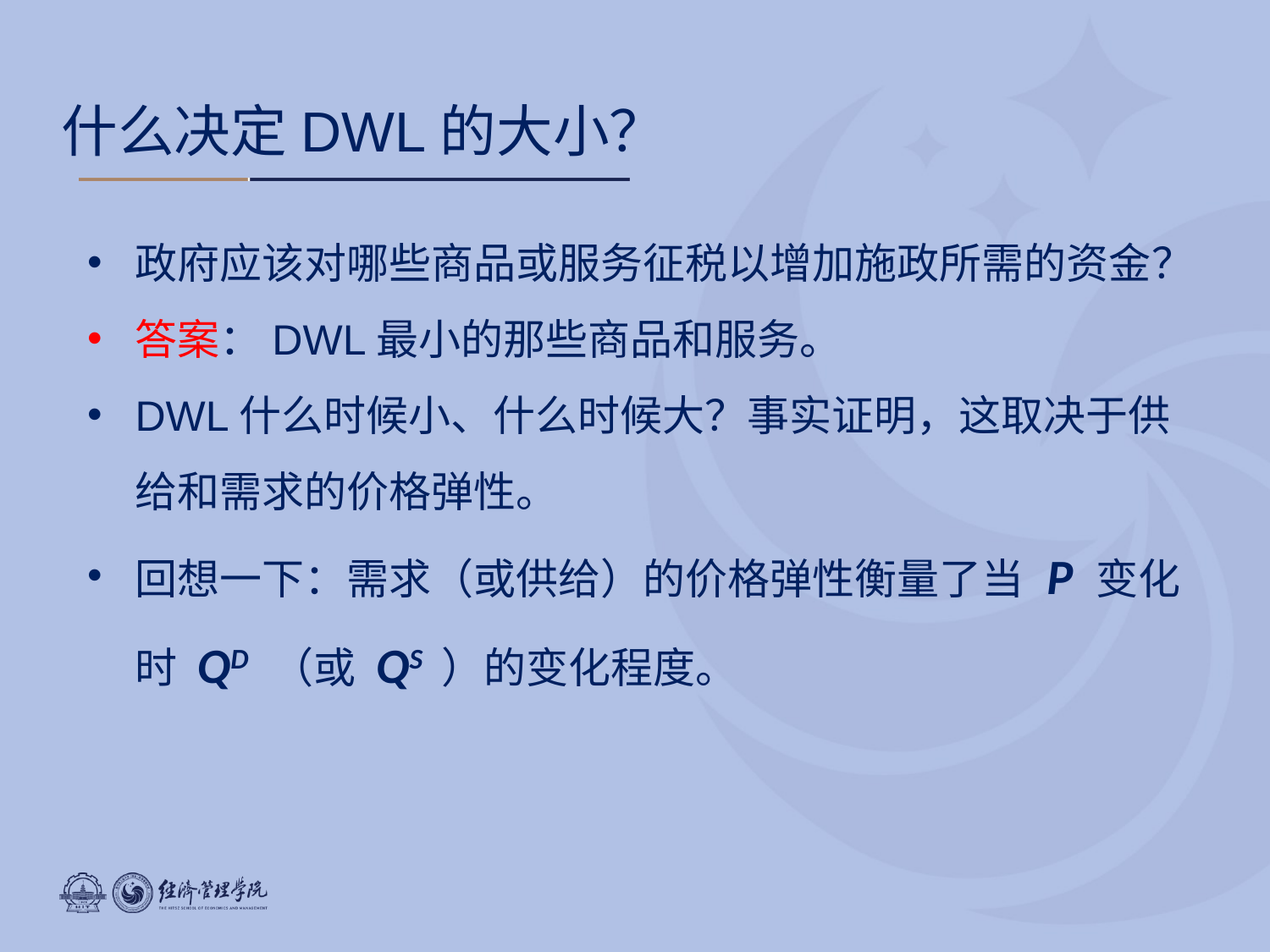

什么决定DWL的大小？
政府应该对哪些商品或服务征税以增加施政所需的资金？
答案：DWL最小的那些商品和服务。
DWL什么时候小、什么时候大？事实证明，这取决于供给和需求的价格弹性。
回想一下：需求（或供给）的价格弹性衡量了当 P 变化时 QD （或 QS ）的变化程度。